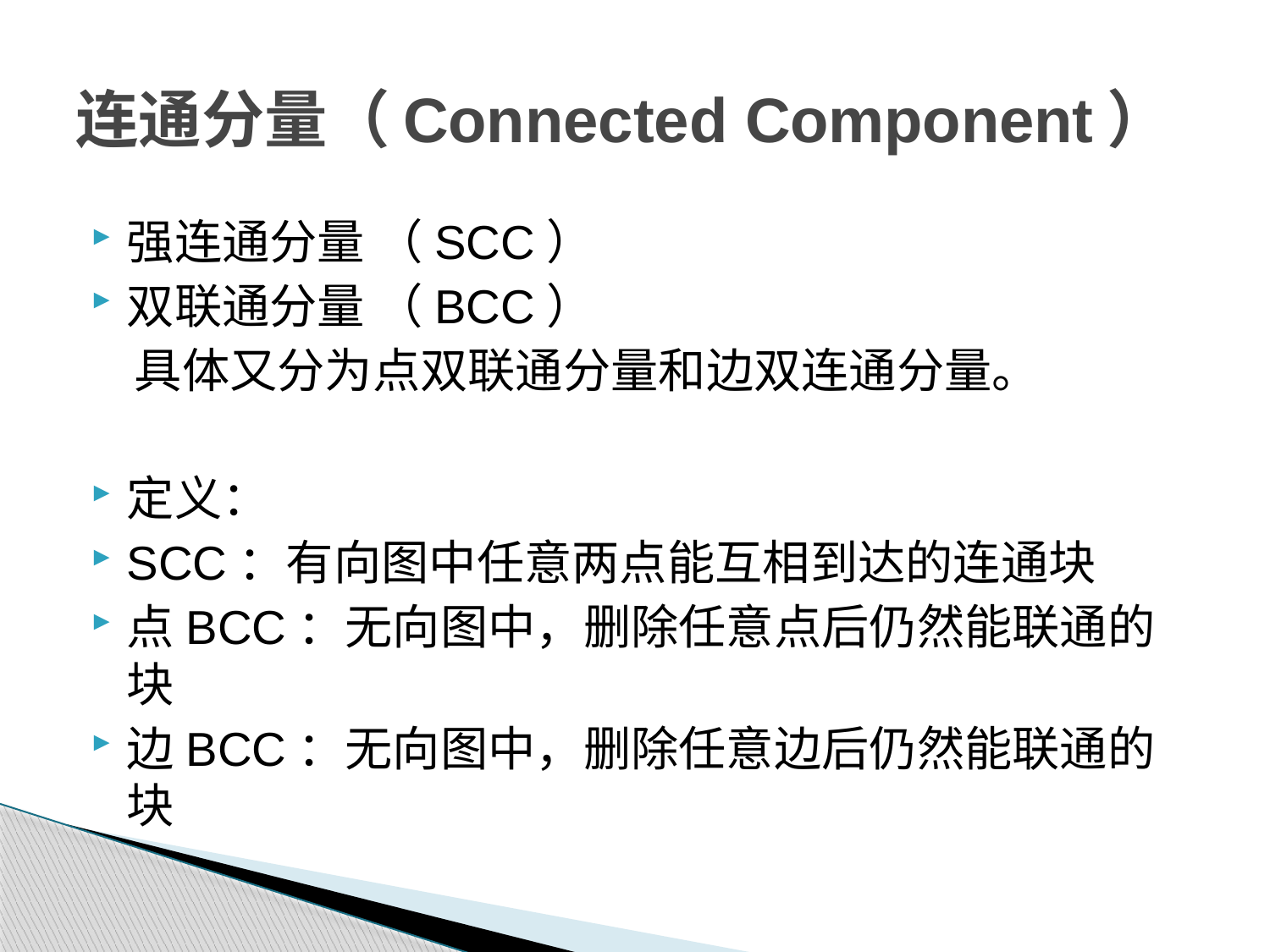

# 连通分量（Connected Component）
强连通分量 （SCC）
双联通分量 （BCC）
   具体又分为点双联通分量和边双连通分量。

定义：
SCC：有向图中任意两点能互相到达的连通块
点BCC：无向图中，删除任意点后仍然能联通的块
边BCC：无向图中，删除任意边后仍然能联通的块